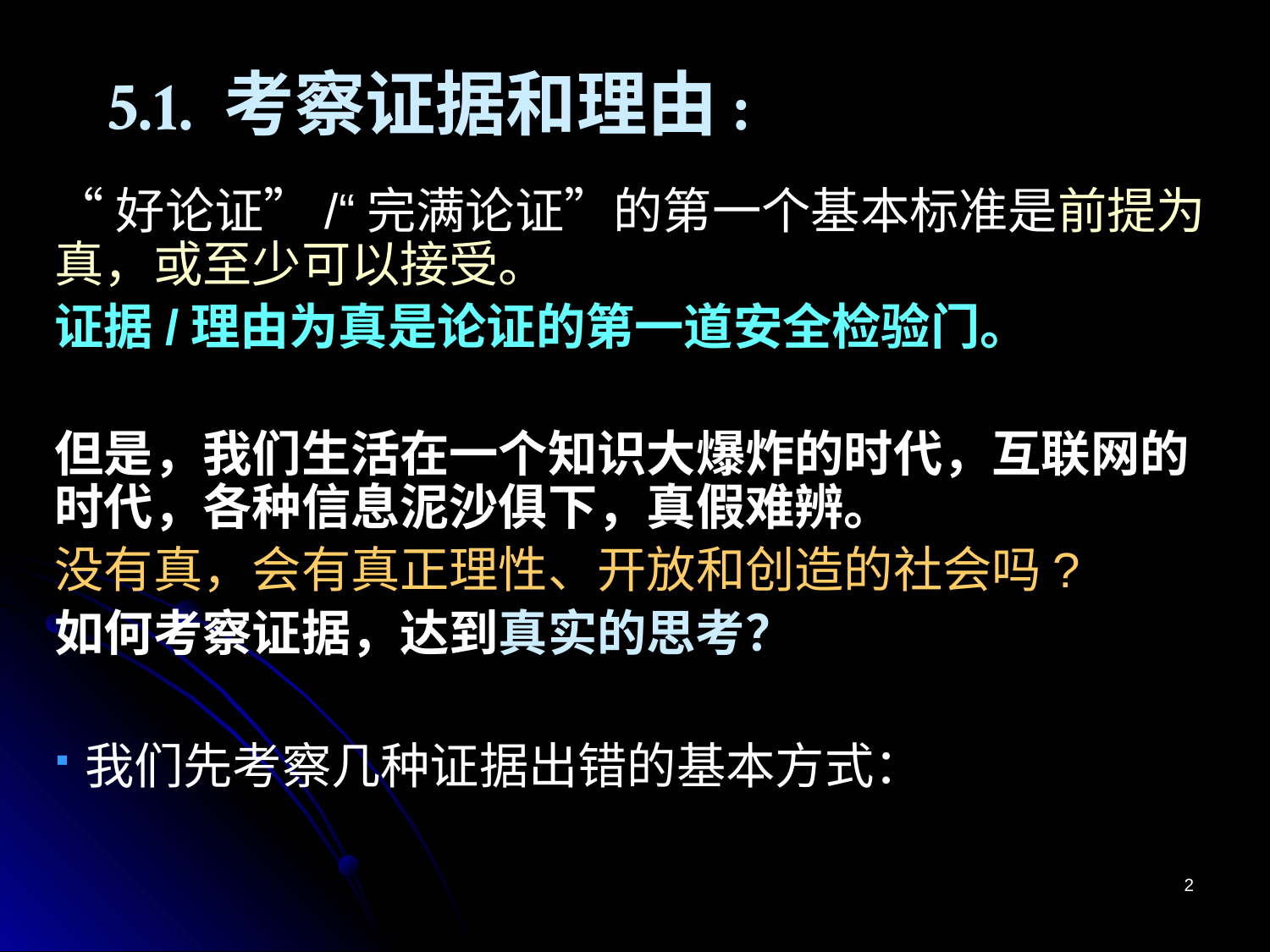

5.1. 考察证据和理由:
“好论证”/“完满论证”的第一个基本标准是前提为真，或至少可以接受。
证据/理由为真是论证的第一道安全检验门。

但是，我们生活在一个知识大爆炸的时代，互联网的时代，各种信息泥沙俱下，真假难辨。
没有真，会有真正理性、开放和创造的社会吗?
如何考察证据，达到真实的思考？

我们先考察几种证据出错的基本方式：

2